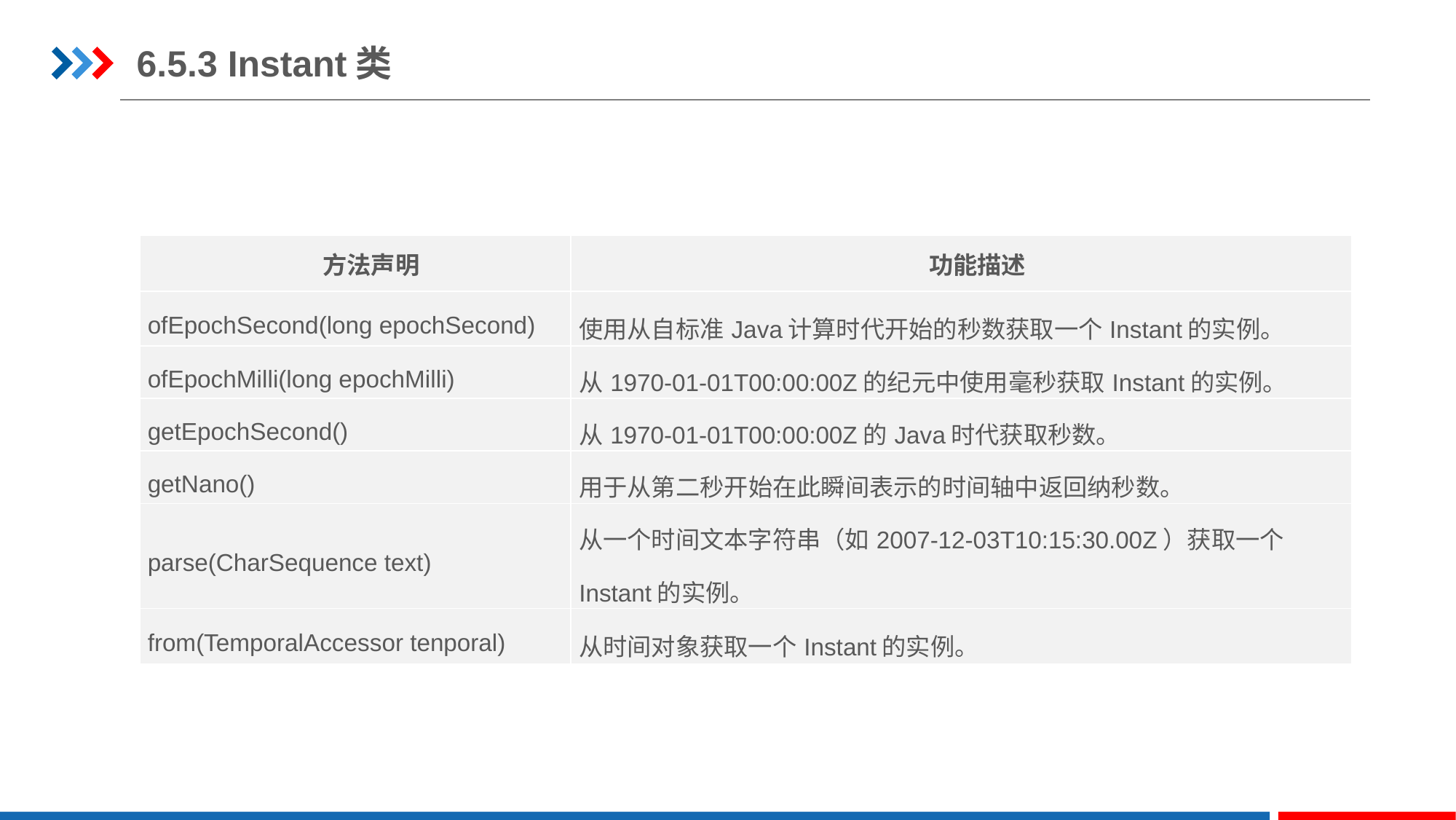

6.5.3 Instant类
| 方法声明 | 功能描述 |
| --- | --- |
| ofEpochSecond(long epochSecond) | 使用从自标准Java计算时代开始的秒数获取一个Instant的实例。 |
| ofEpochMilli(long epochMilli) | 从1970-01-01T00:00:00Z的纪元中使用毫秒获取Instant的实例。 |
| getEpochSecond() | 从1970-01-01T00:00:00Z的Java时代获取秒数。 |
| getNano() | 用于从第二秒开始在此瞬间表示的时间轴中返回纳秒数。 |
| parse(CharSequence text) | 从一个时间文本字符串（如2007-12-03T10:15:30.00Z）获取一个Instant的实例。 |
| from(TemporalAccessor tenporal) | 从时间对象获取一个Instant的实例。 |